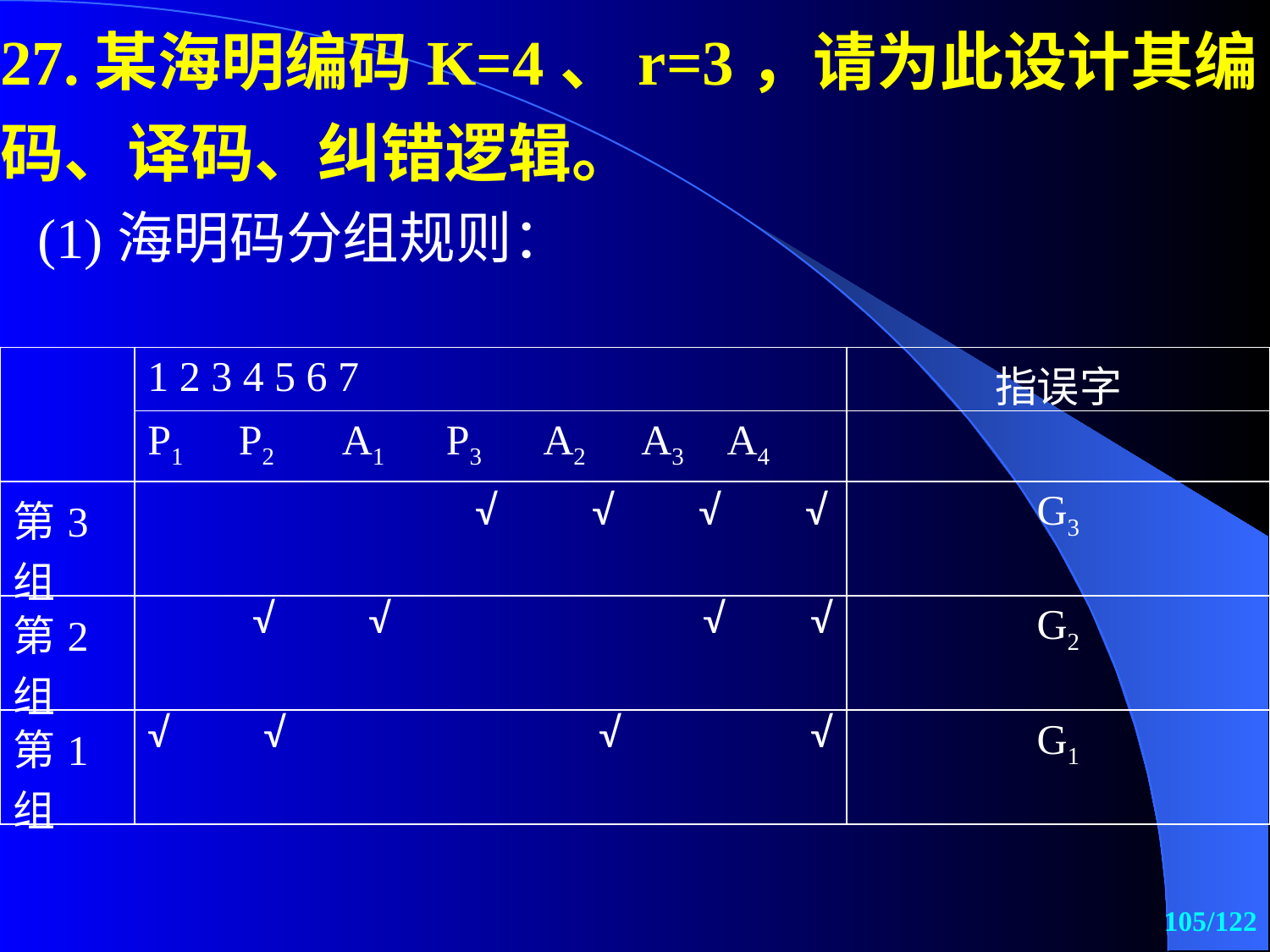

27.某海明编码K=4、r=3，请为此设计其编码、译码、纠错逻辑。
(1)海明码分组规则：
|  | 1 2 3 4 5 6 7 | 指误字 |
| --- | --- | --- |
|  | P1 P2 A1 P3 A2 A3 A4 |  |
| 第3组 | √ √ √ √ | G3 |
| 第2组 | √ √ √ √ | G2 |
| 第1组 | √ √ √ √ | G1 |
105/122